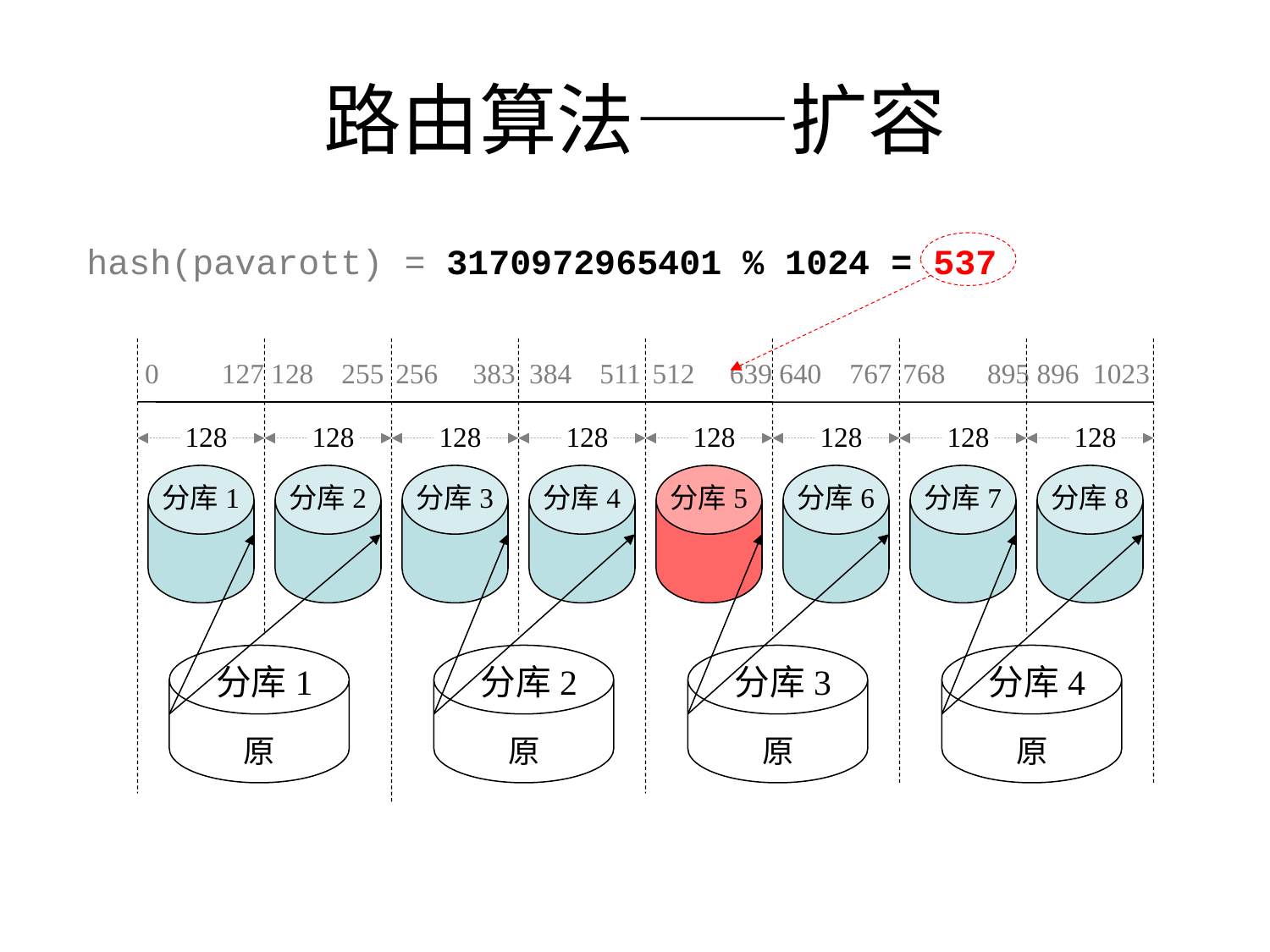

# 路由算法——扩容
hash(pavarott) = 3170972965401 % 1024 = 537

0         127 128    255
256     383  384    511
512     639 640    767
768      895 896  1023

128
128
128
128
128
128
128
128

分库1
分库2
分库3
分库4
分库5
分库6
分库7
分库8

原

原

原

原
分库1
分库2
分库3
分库4